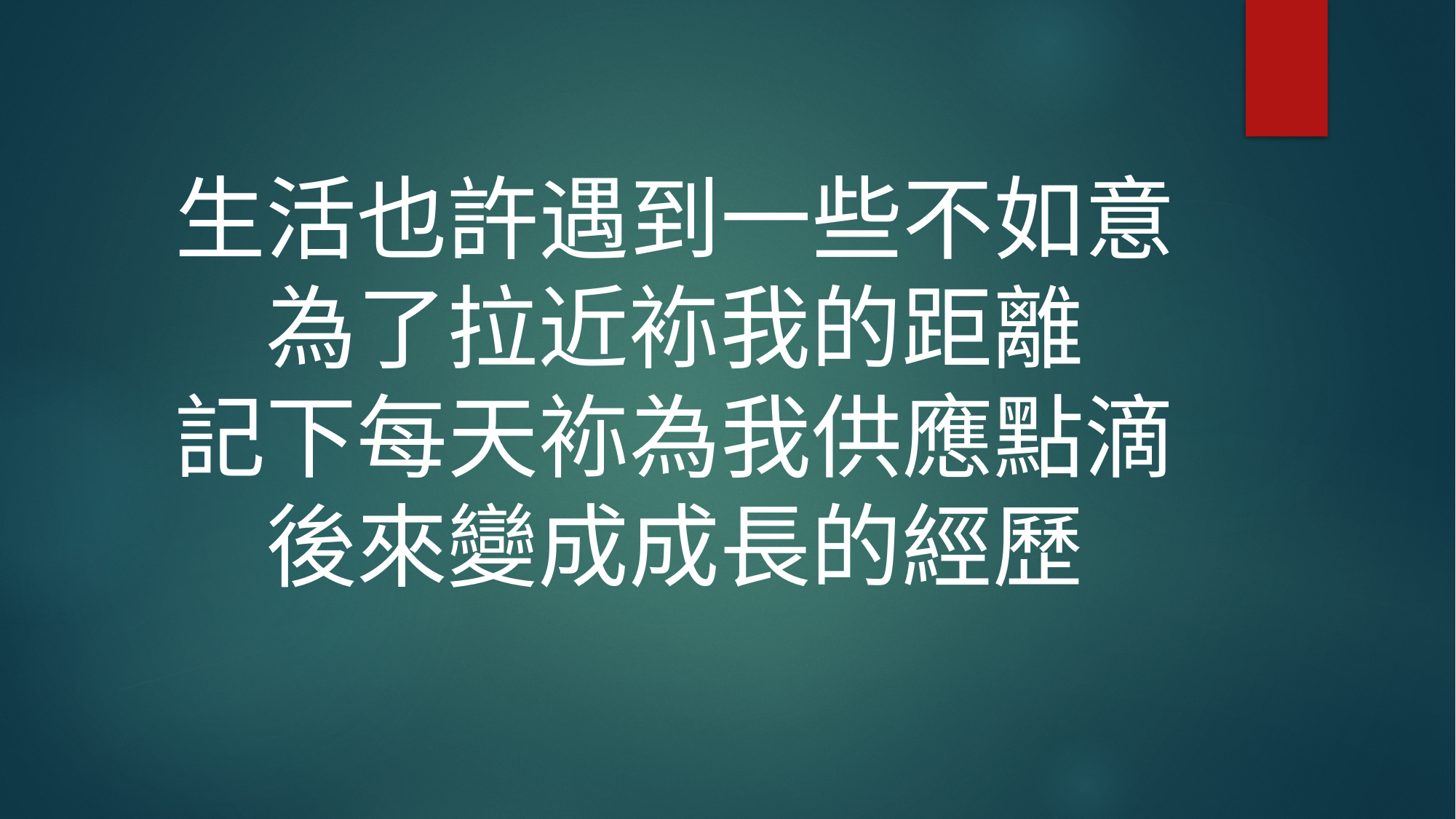

生活也許遇到一些不如意
為了拉近袮我的距離
記下每天袮為我供應點滴
後來變成成長的經歷